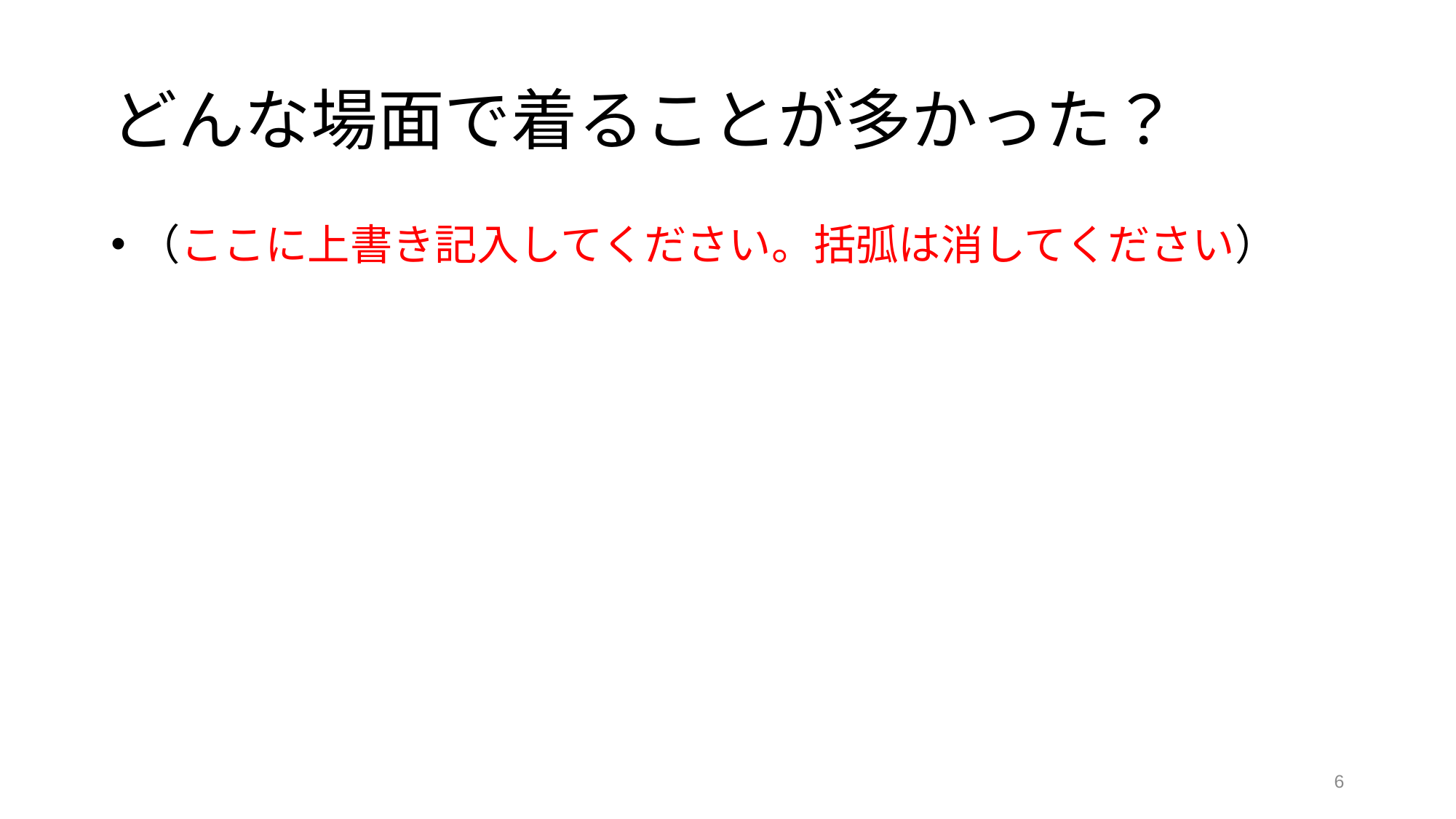

# どんな場面で着ることが多かった？
（ここに上書き記入してください。括弧は消してください）

6